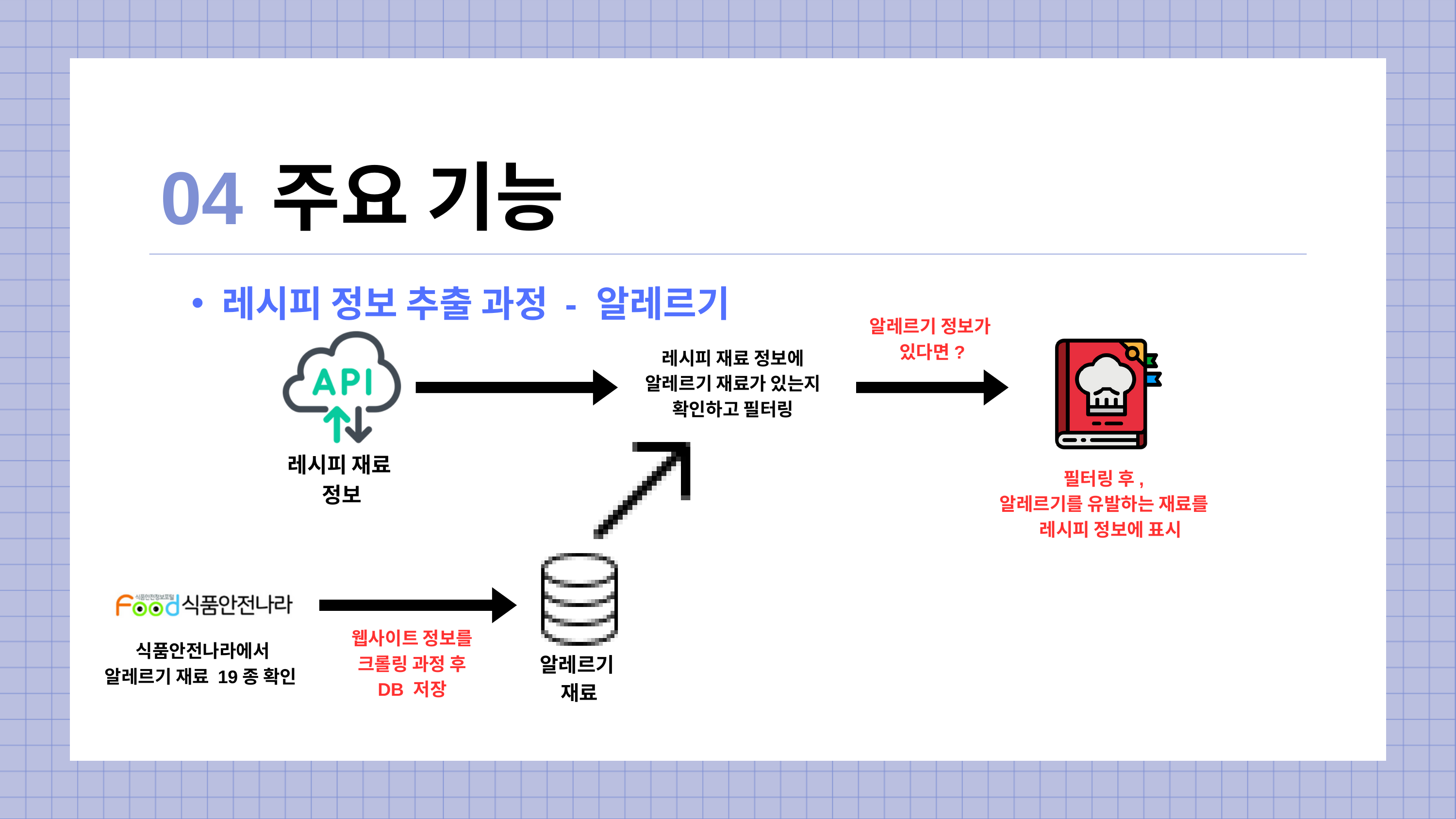

04
주요 기능
레시피 정보 추출 과정 - 알레르기

알레르기 정보가
있다면?

레시피 재료 정보에
알레르기 재료가 있는지
확인하고 필터링

레시피 재료
정보
필터링 후,
알레르기를 유발하는 재료를
 레시피 정보에 표시

웹사이트 정보를
크롤링 과정 후
DB 저장
식품안전나라에서
알레르기 재료 19종 확인
알레르기
재료